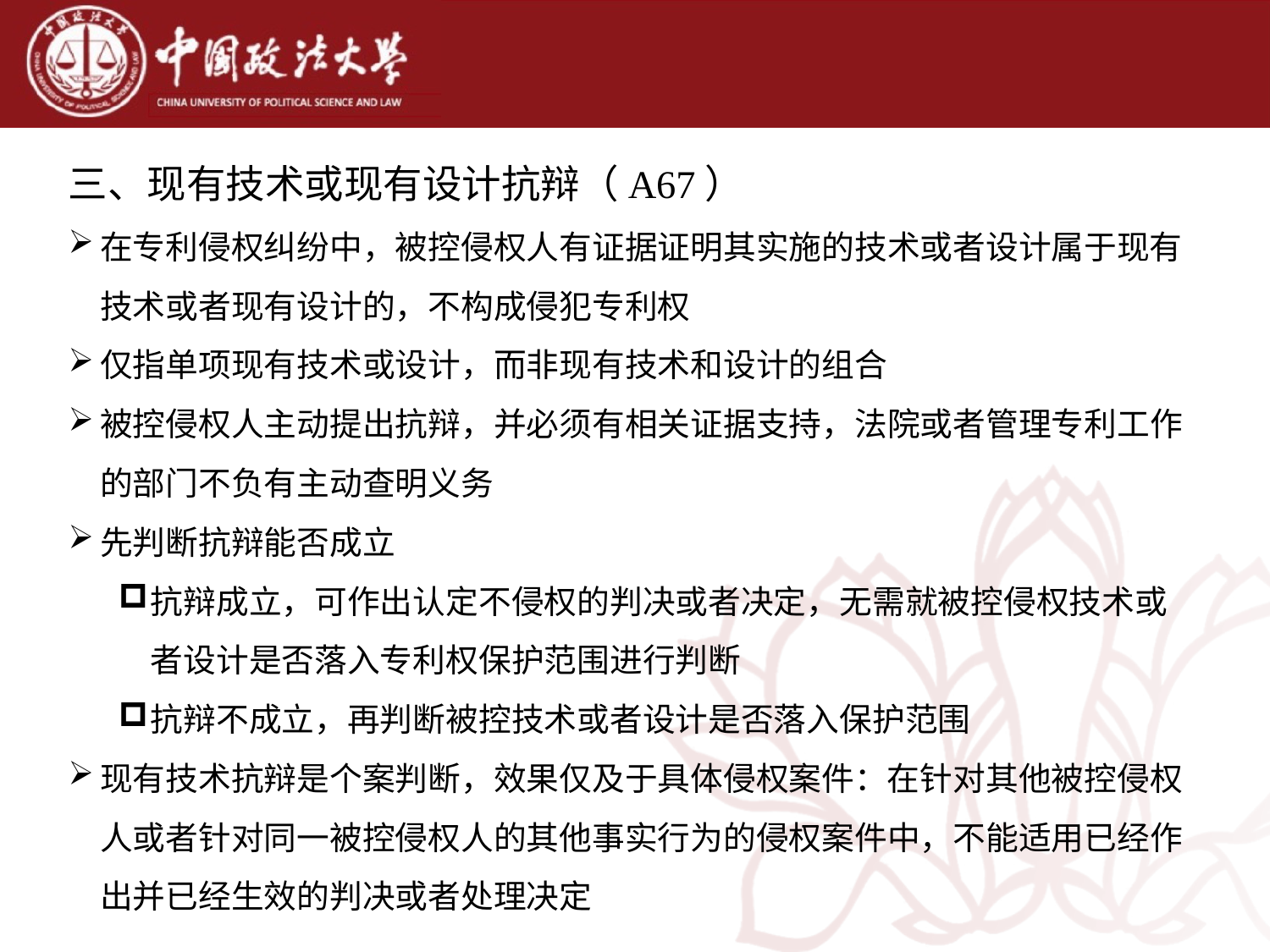

三、现有技术或现有设计抗辩（A67）
在专利侵权纠纷中，被控侵权人有证据证明其实施的技术或者设计属于现有技术或者现有设计的，不构成侵犯专利权
仅指单项现有技术或设计，而非现有技术和设计的组合
被控侵权人主动提出抗辩，并必须有相关证据支持，法院或者管理专利工作的部门不负有主动查明义务
先判断抗辩能否成立
抗辩成立，可作出认定不侵权的判决或者决定，无需就被控侵权技术或者设计是否落入专利权保护范围进行判断
抗辩不成立，再判断被控技术或者设计是否落入保护范围
现有技术抗辩是个案判断，效果仅及于具体侵权案件：在针对其他被控侵权人或者针对同一被控侵权人的其他事实行为的侵权案件中，不能适用已经作出并已经生效的判决或者处理决定